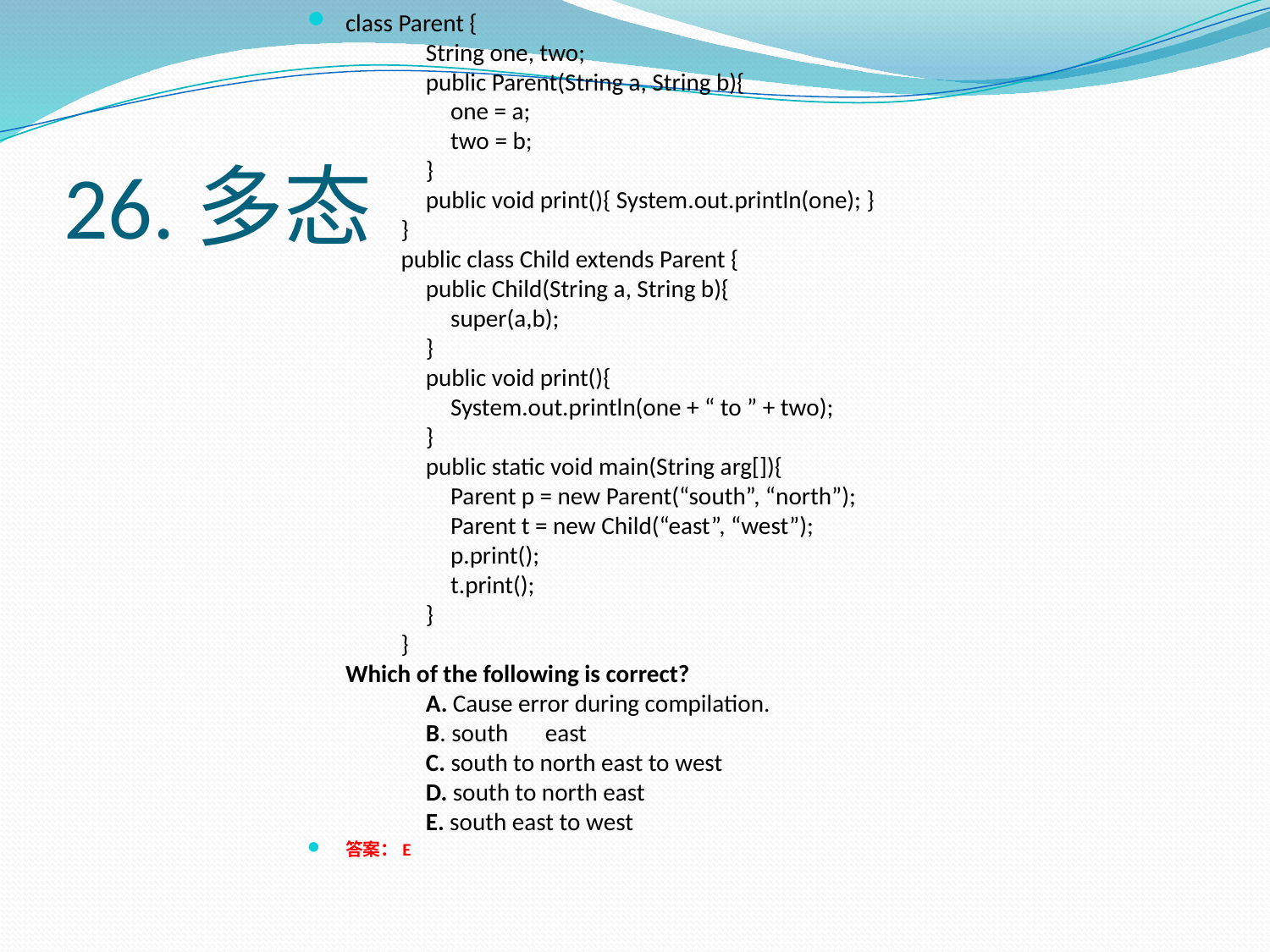

class Parent {
　　　String one, two;
　　　public Parent(String a, String b){
　　　　one = a;
　　　　two = b;
　　　}
　　　public void print(){ System.out.println(one); }
　　}
　　public class Child extends Parent {
　　　public Child(String a, String b){
　　　　super(a,b);
　　　}
　　　public void print(){
　　　　System.out.println(one + “ to ” + two);
　　　}
　　　public static void main(String arg[]){
　　　　Parent p = new Parent(“south”, “north”);
　　　　Parent t = new Child(“east”, “west”);
　　　　p.print();
　　　　t.print();
　　　}
　　}
Which of the following is correct?
　　　A. Cause error during compilation.
　　　B. south　east
　　　C. south to north east to west
　　　D. south to north east
　　　E. south east to west
答案：E
# 26.多态